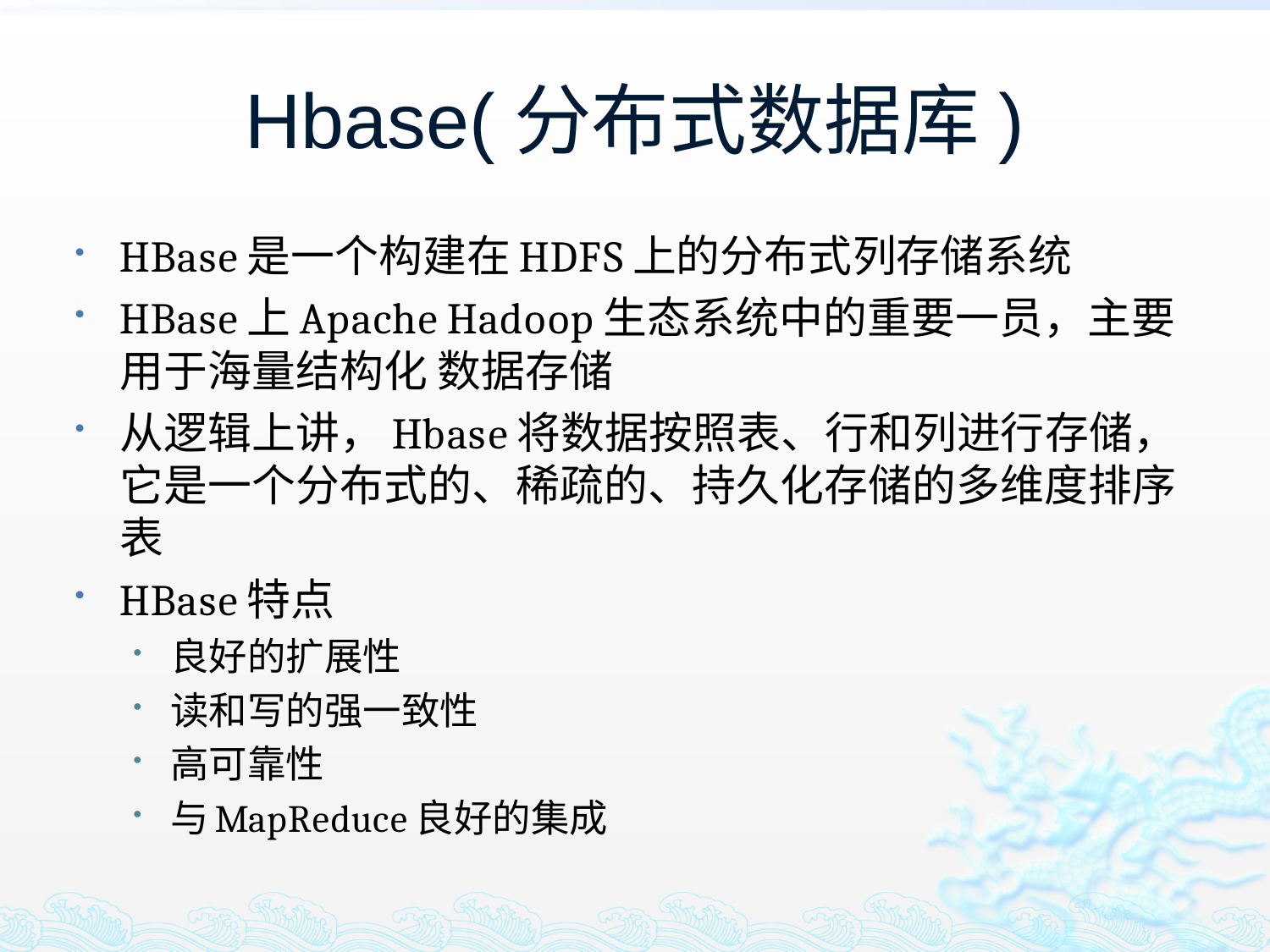

# Hbase(分布式数据库)
HBase是一个构建在HDFS上的分布式列存储系统
HBase上Apache Hadoop生态系统中的重要一员，主要用于海量结构化 数据存储
从逻辑上讲，Hbase将数据按照表、行和列进行存储，它是一个分布式的、稀疏的、持久化存储的多维度排序表
HBase特点
良好的扩展性
读和写的强一致性
高可靠性
与MapReduce良好的集成